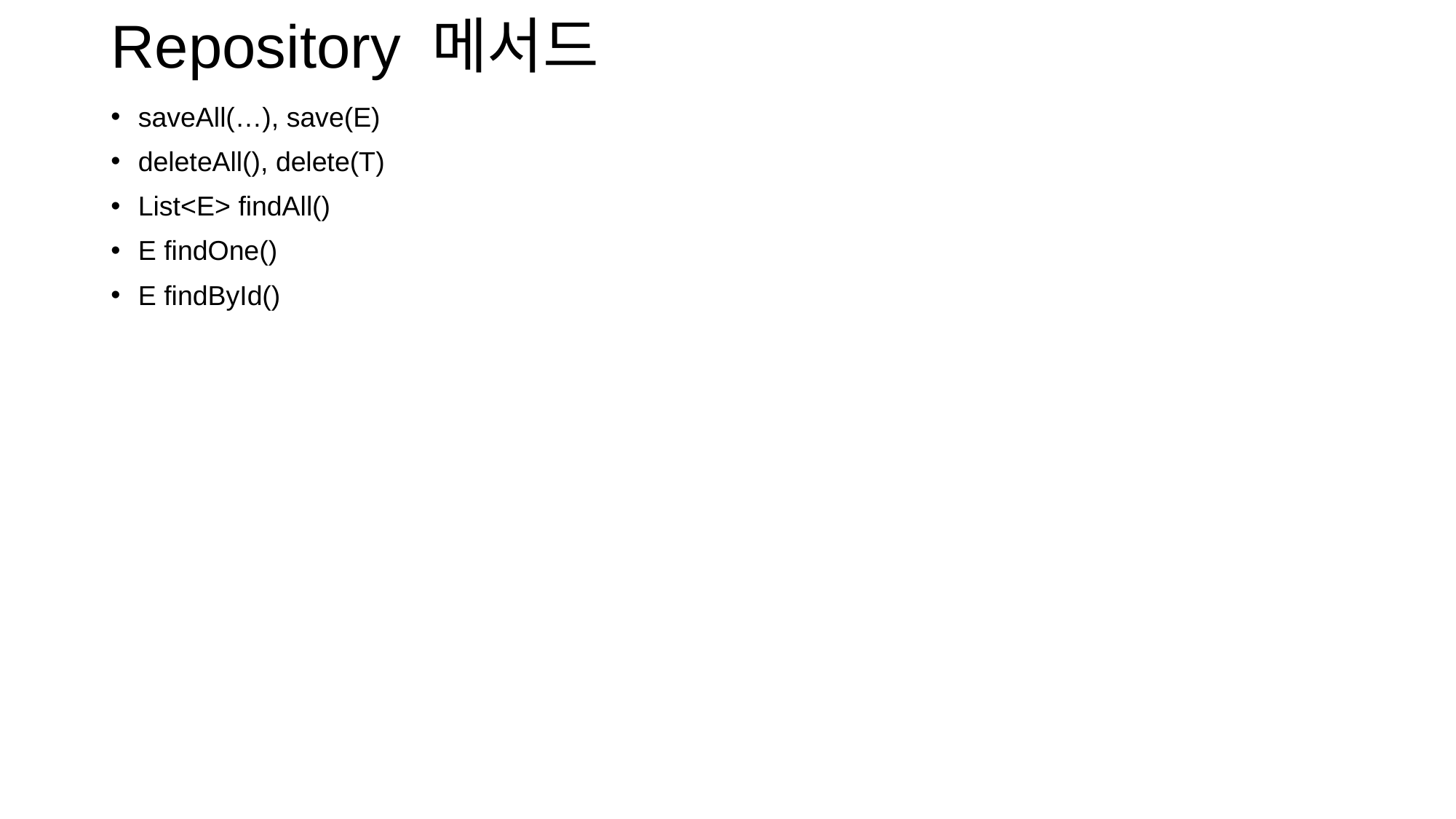

# Repository 메서드
saveAll(…), save(E)
deleteAll(), delete(T)
List<E> findAll()
E findOne()
E findById()